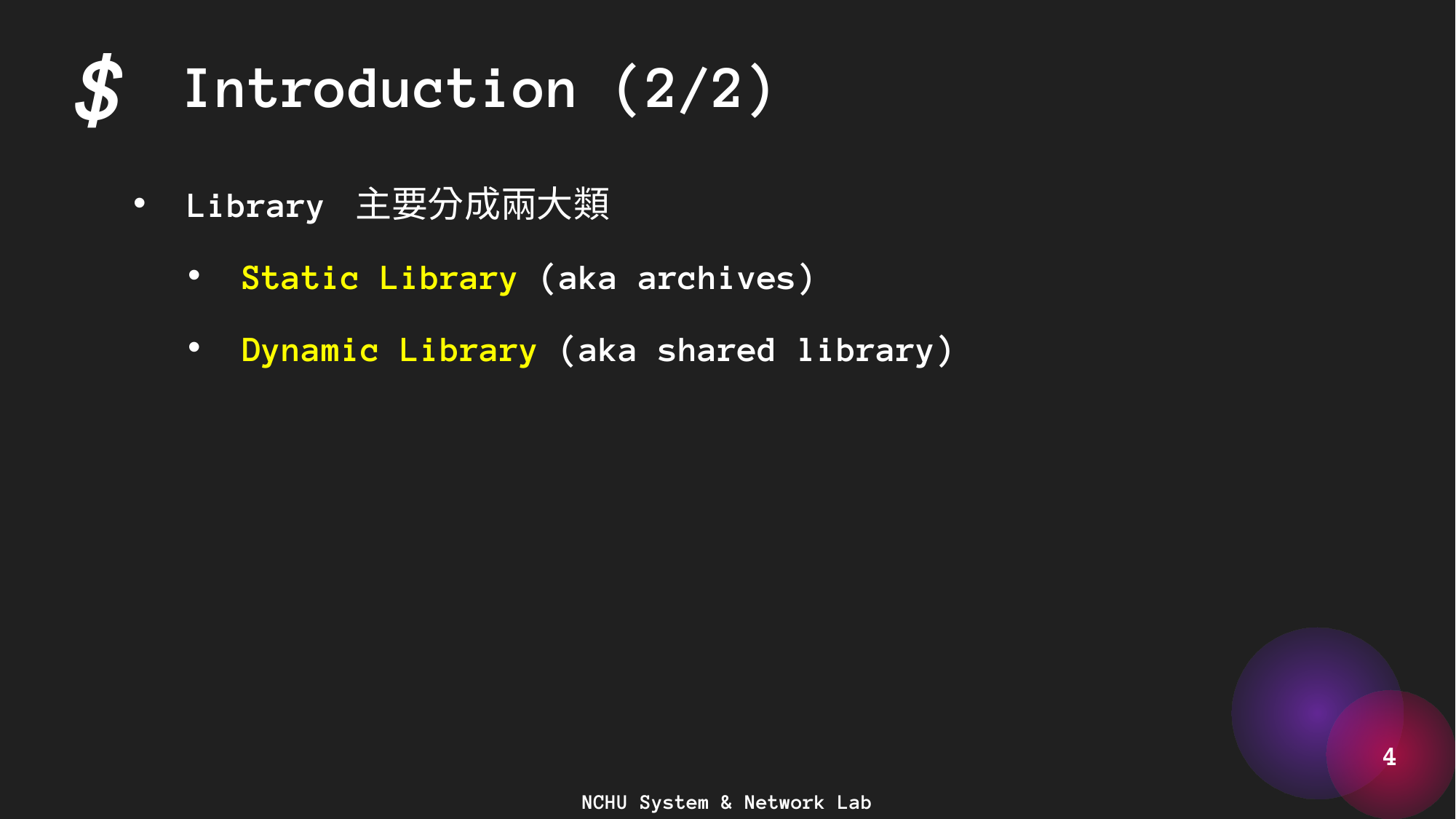

$
Introduction (2/2)
Library 主要分成兩大類
Static Library (aka archives)
Dynamic Library (aka shared library)

4
NCHU System & Network Lab